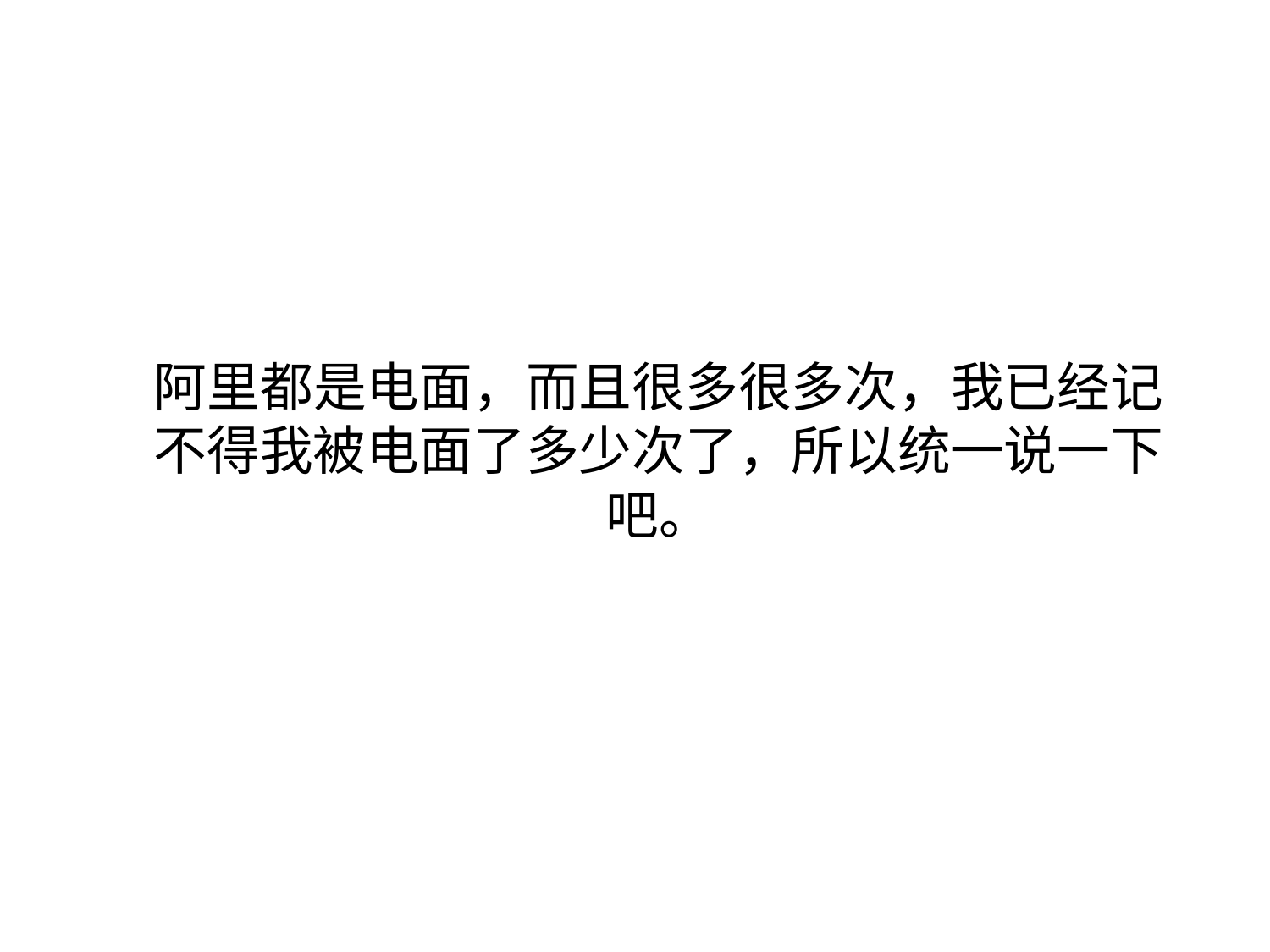

# 阿里都是电面，而且很多很多次，我已经记不得我被电面了多少次了，所以统一说一下吧。